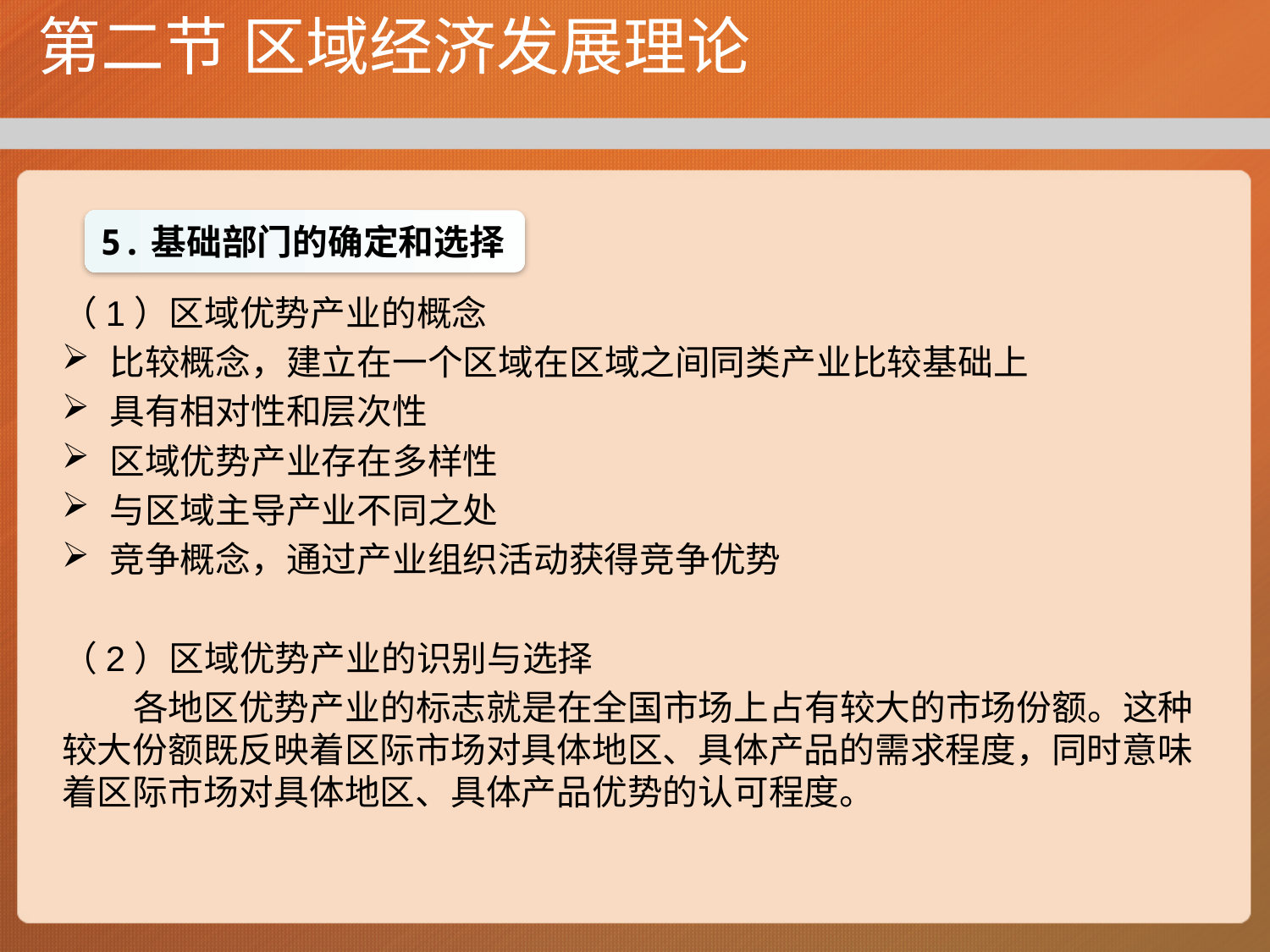

# 第二节 区域经济发展理论

（1）区域优势产业的概念
比较概念，建立在一个区域在区域之间同类产业比较基础上
具有相对性和层次性
区域优势产业存在多样性
与区域主导产业不同之处
竞争概念，通过产业组织活动获得竞争优势

（2）区域优势产业的识别与选择
        各地区优势产业的标志就是在全国市场上占有较大的市场份额。这种较大份额既反映着区际市场对具体地区、具体产品的需求程度，同时意味着区际市场对具体地区、具体产品优势的认可程度。

5.基础部门的确定和选择